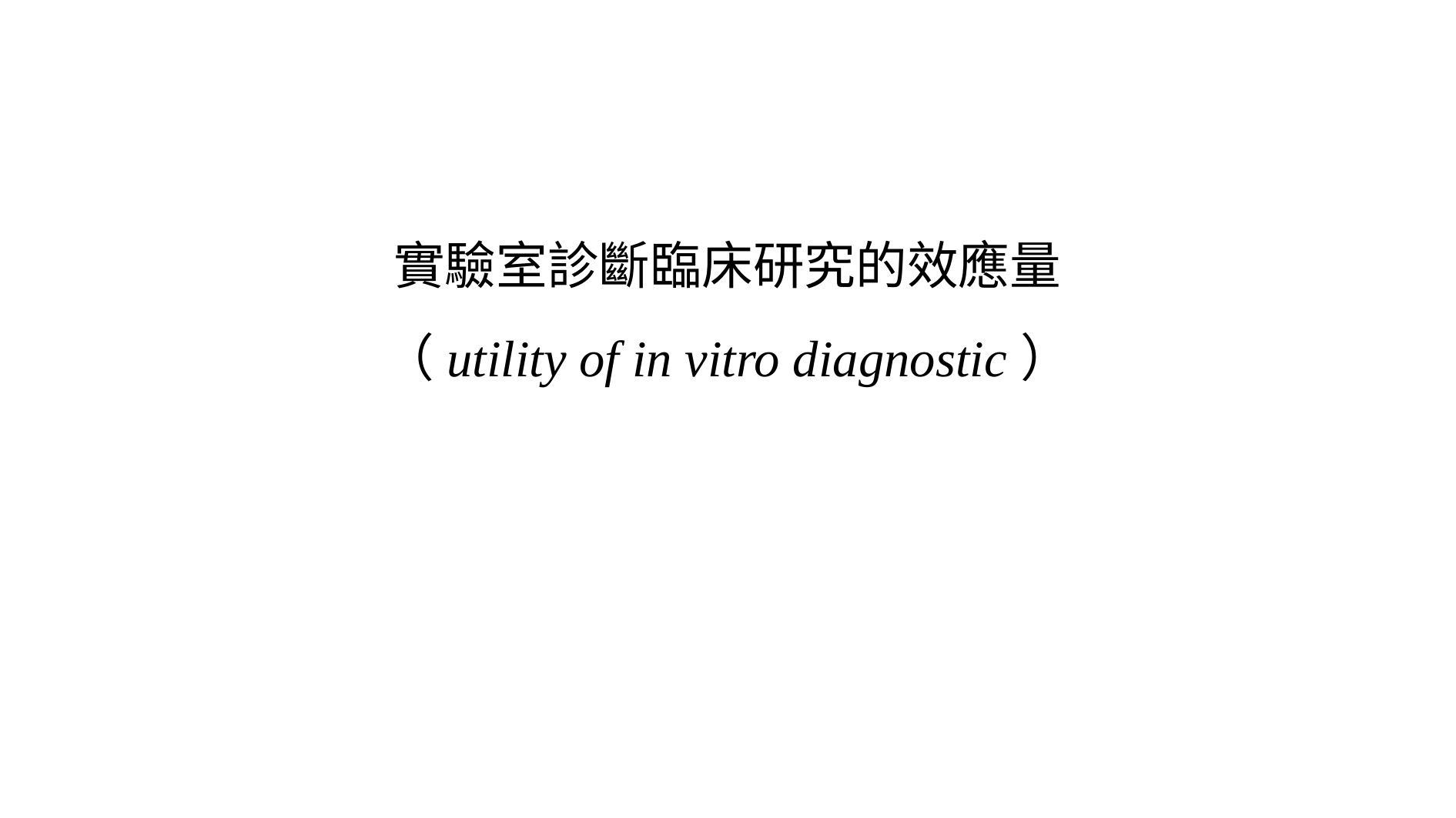

# 實驗室診斷臨床研究的效應量 （utility of in vitro diagnostic）